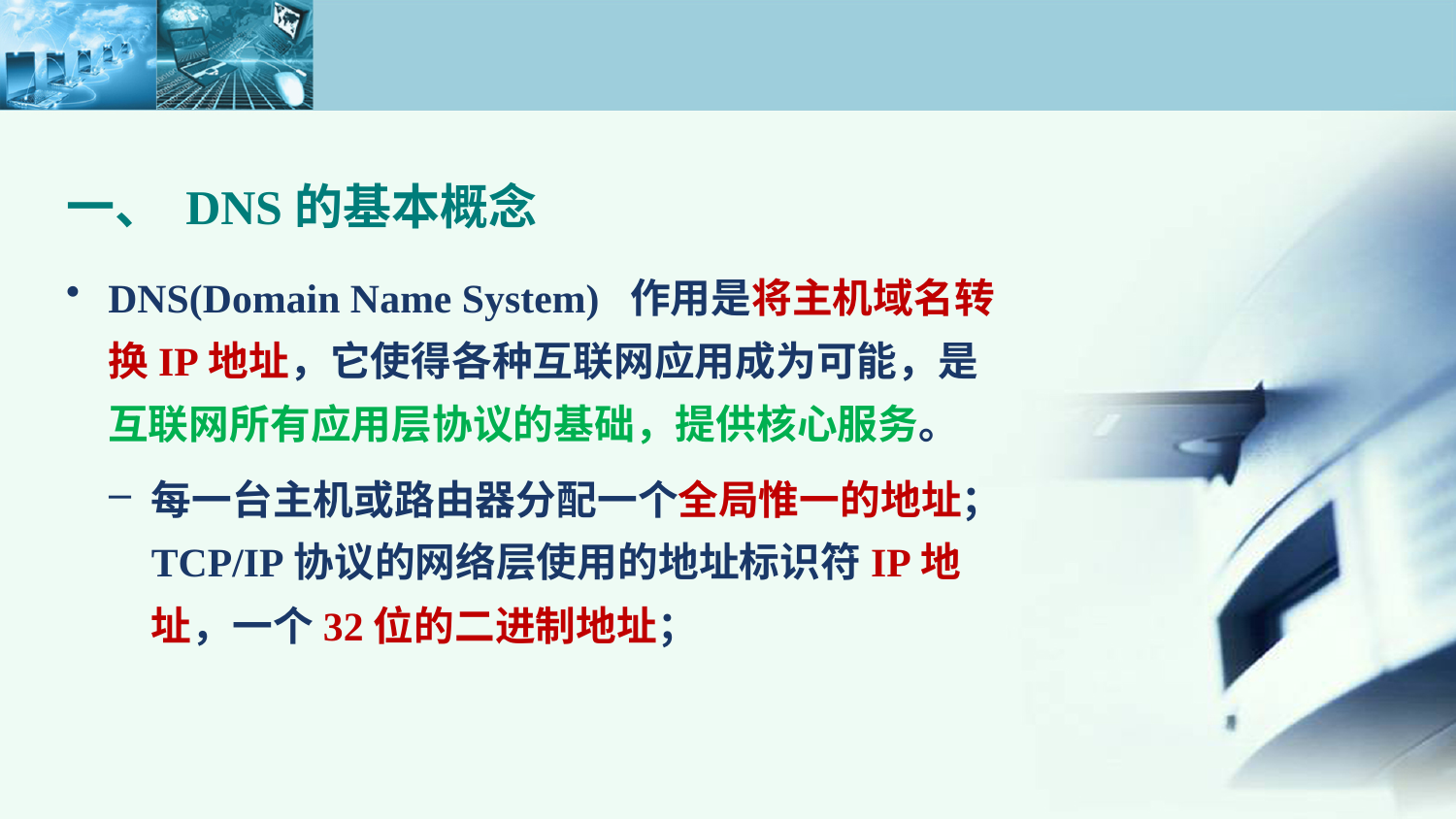

一、 DNS的基本概念

DNS(Domain Name System)  作用是将主机域名转换IP地址，它使得各种互联网应用成为可能，是互联网所有应用层协议的基础，提供核心服务。
每一台主机或路由器分配一个全局惟一的地址；TCP/IP协议的网络层使用的地址标识符IP地址，一个32位的二进制地址；